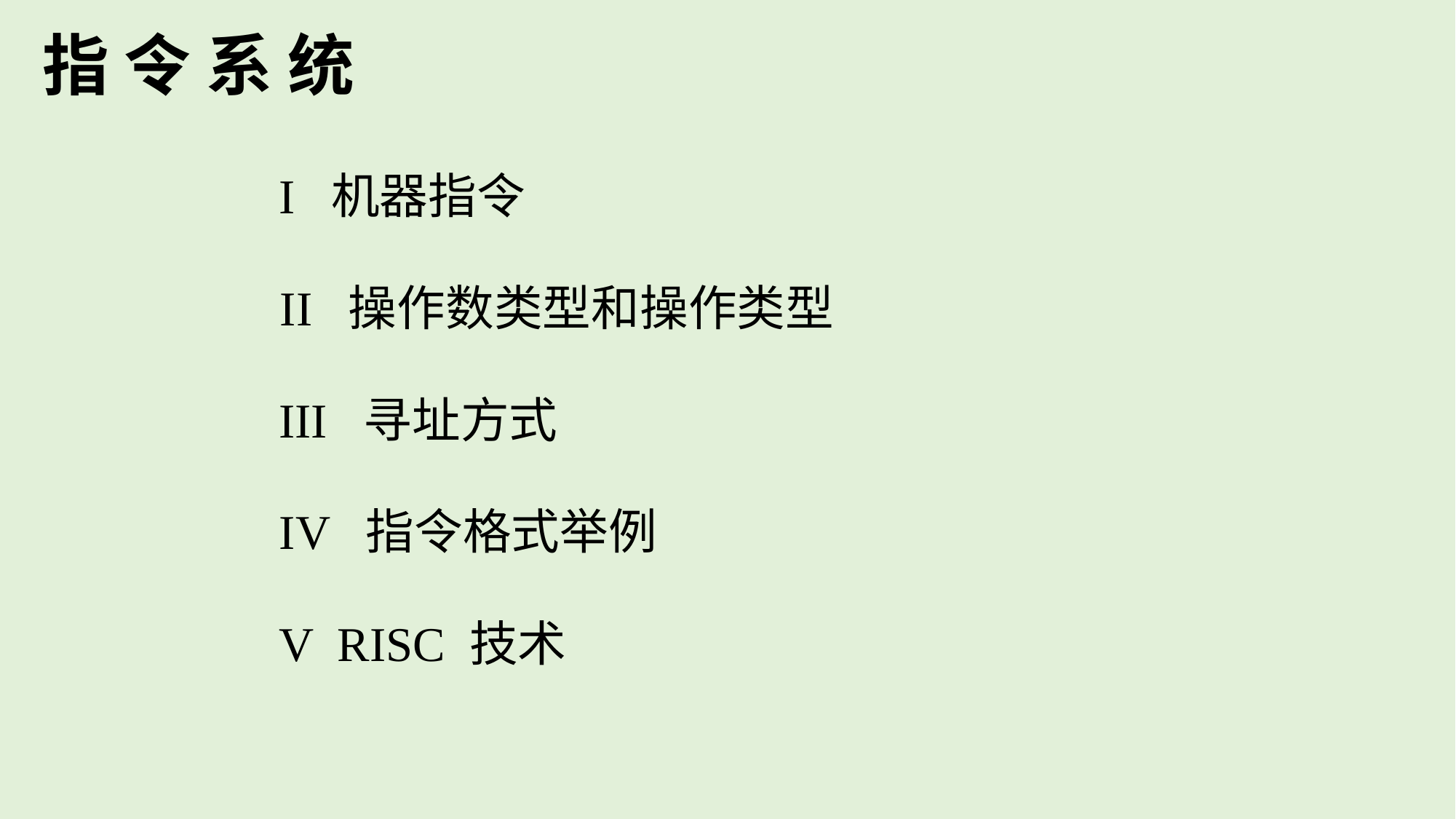

# 指 令 系 统
I  机器指令
II  操作数类型和操作类型
III  寻址方式
IV  指令格式举例
V  RISC 技术